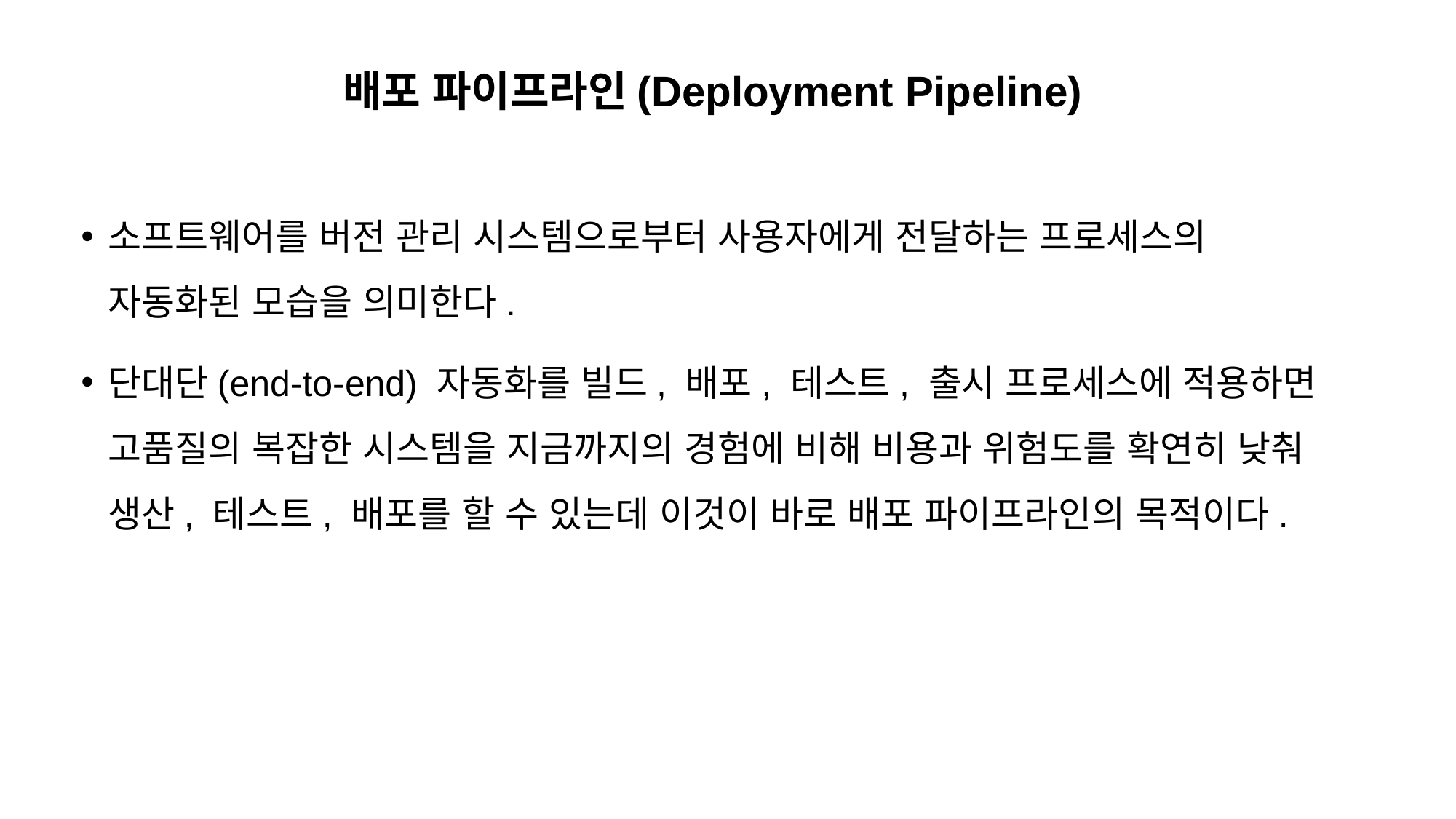

배포 파이프라인(Deployment Pipeline)

소프트웨어를 버전 관리 시스템으로부터 사용자에게 전달하는 프로세스의 자동화된 모습을 의미한다.
단대단(end-to-end) 자동화를 빌드, 배포, 테스트, 출시 프로세스에 적용하면 고품질의 복잡한 시스템을 지금까지의 경험에 비해 비용과 위험도를 확연히 낮춰 생산, 테스트, 배포를 할 수 있는데 이것이 바로 배포 파이프라인의 목적이다.